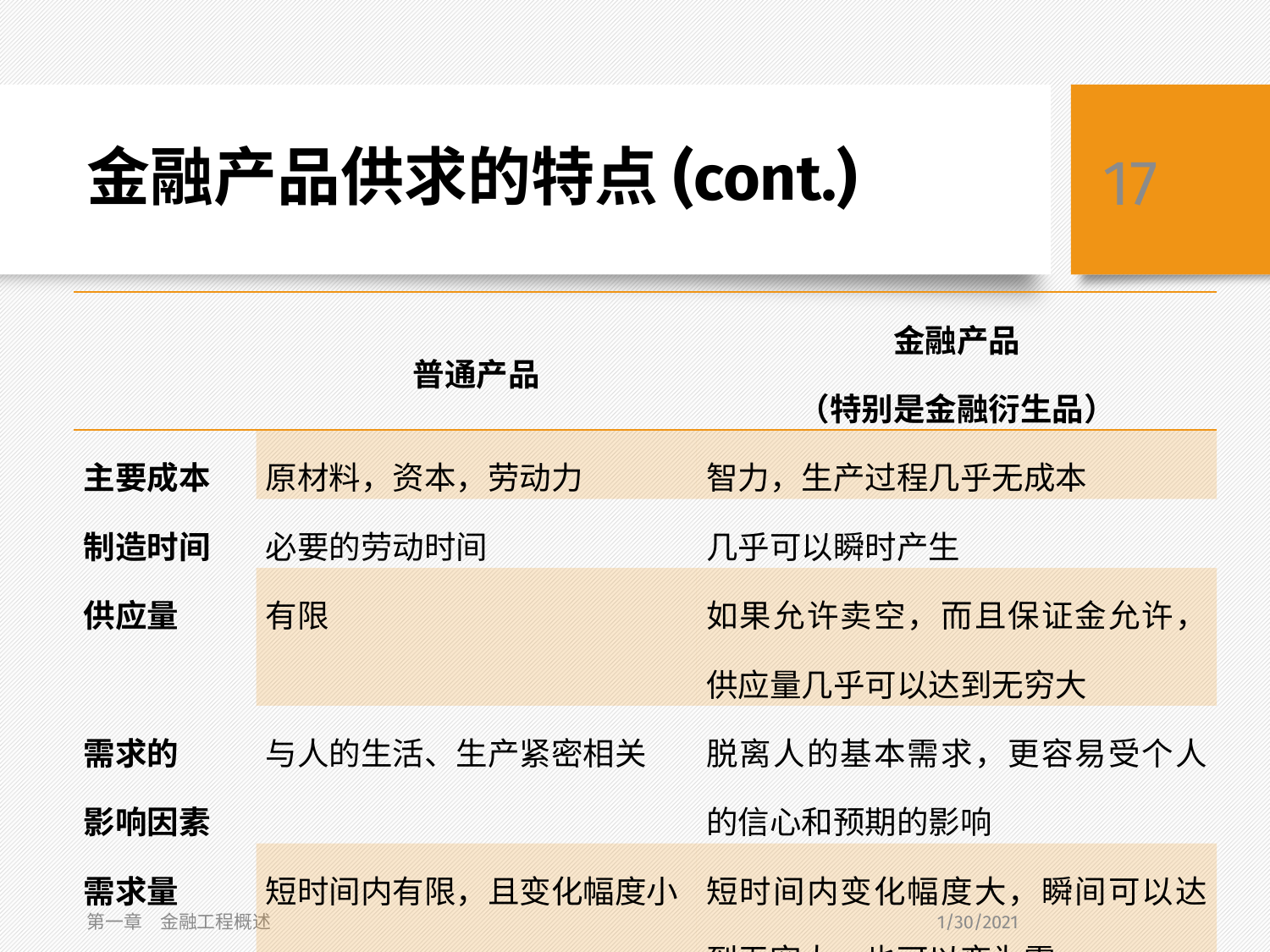

# 金融产品供求的特点(cont.)
17
|  | 普通产品 | 金融产品 （特别是金融衍生品） |
| --- | --- | --- |
| 主要成本 | 原材料，资本，劳动力 | 智力，生产过程几乎无成本 |
| 制造时间 | 必要的劳动时间 | 几乎可以瞬时产生 |
| 供应量 | 有限 | 如果允许卖空，而且保证金允许，供应量几乎可以达到无穷大 |
| 需求的 影响因素 | 与人的生活、生产紧密相关 | 脱离人的基本需求，更容易受个人的信心和预期的影响 |
| 需求量 | 短时间内有限，且变化幅度小 | 短时间内变化幅度大，瞬间可以达到无穷大，也可以变为零 |
| 功能 | 使用 | 投资或投机 |
1/30/2021
第一章　金融工程概述